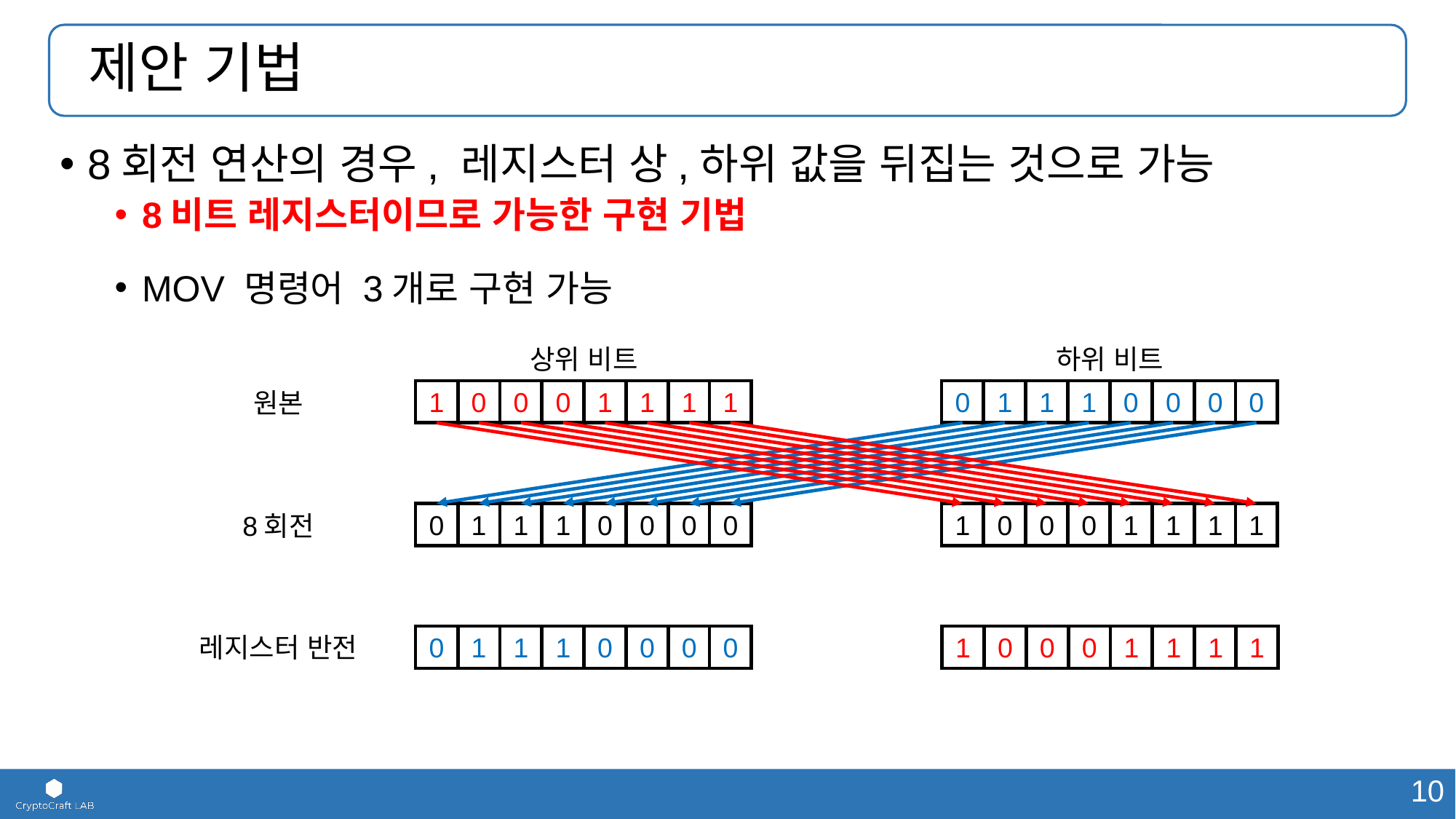

# 제안 기법
8회전 연산의 경우, 레지스터 상,하위 값을 뒤집는 것으로 가능
8비트 레지스터이므로 가능한 구현 기법
MOV 명령어 3개로 구현 가능
상위 비트
하위 비트
원본
1
0
0
0
1
1
1
1
0
1
1
1
0
0
0
0
0
1
1
1
0
0
0
0
1
0
0
0
1
1
1
1
8회전
레지스터 반전
0
1
1
1
0
0
0
0
1
0
0
0
1
1
1
1